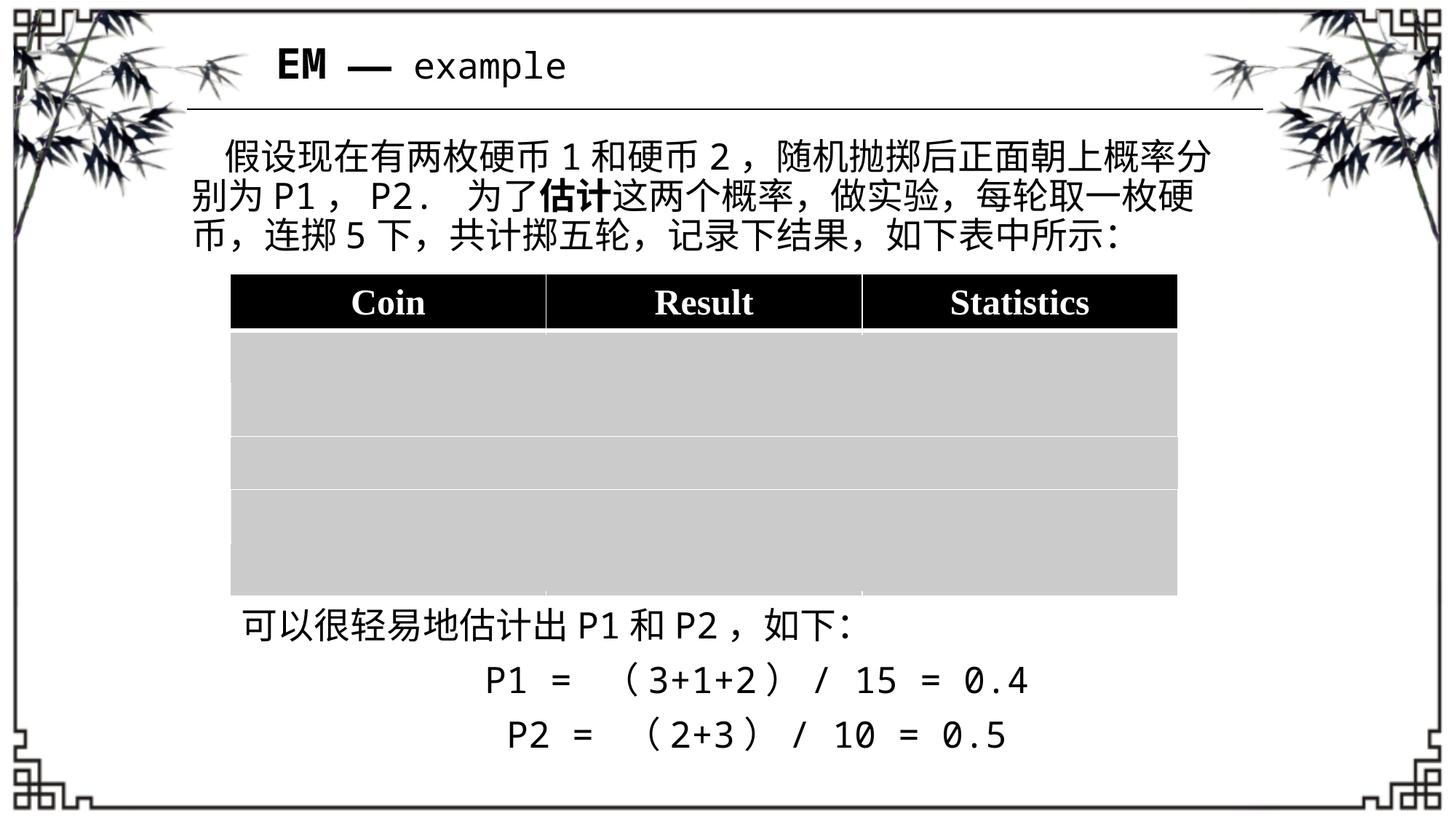

EM —— example
   假设现在有两枚硬币1和硬币2，随机抛掷后正面朝上概率分别为P1，P2. 为了估计这两个概率，做实验，每轮取一枚硬币，连掷5下，共计掷五轮，记录下结果，如下表中所示：
| Coin | Result | Statistics |
| --- | --- | --- |
| 1 | 正正反正反 | 3正-2反 |
| 2 | 反反正正反 | 2正-3反 |
| 1 | 正反反反反 | 1正-4反 |
| 2 | 正反反正正 | 3正-2反 |
| 1 | 反正正反反 | 2正-3反 |

可以很轻易地估计出P1和P2，如下：
 P1 = （3+1+2）/ 15 = 0.4
 P2 = （2+3）/ 10 = 0.5